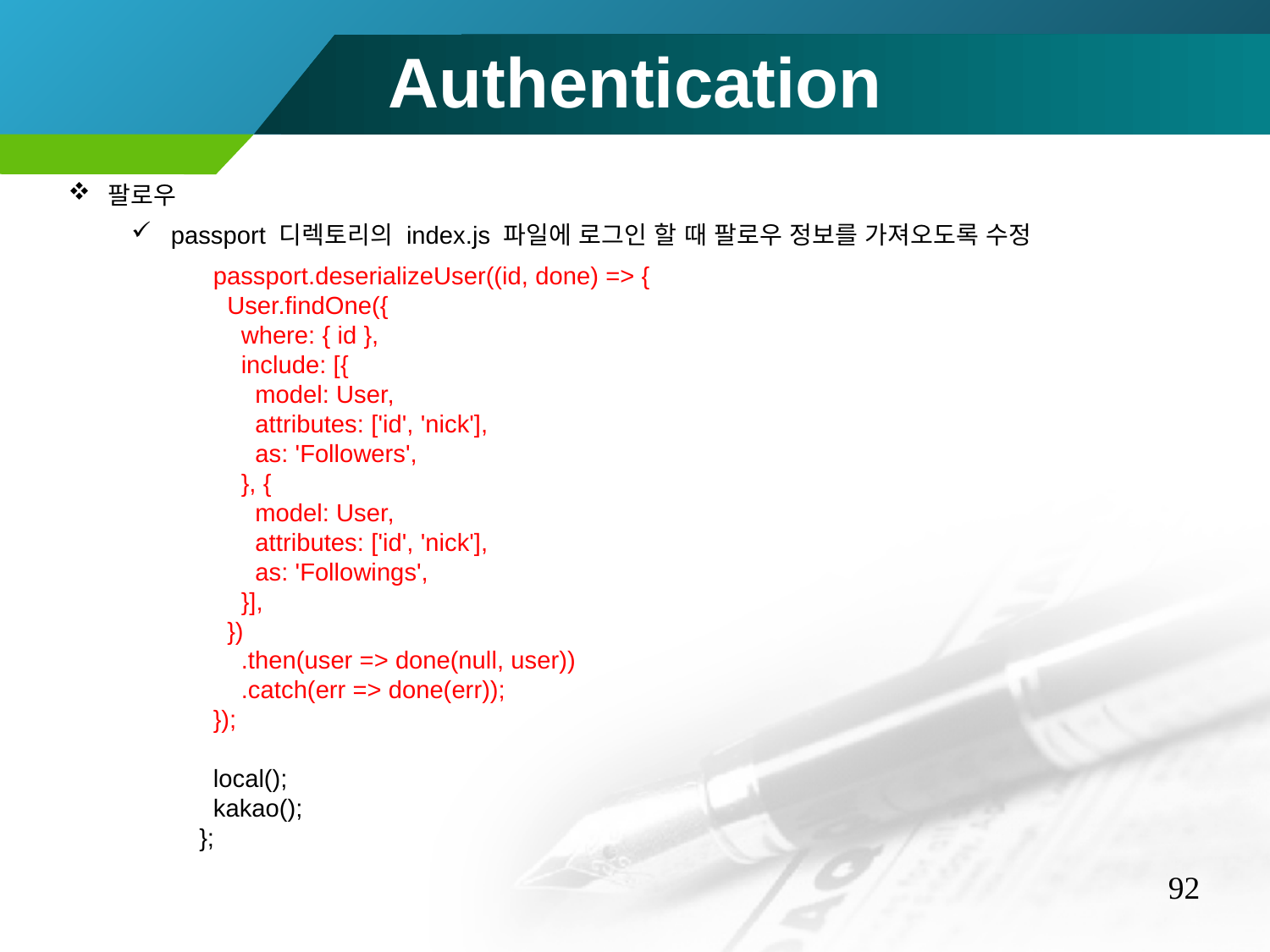

Authentication
팔로우
passport 디렉토리의 index.js 파일에 로그인 할 때 팔로우 정보를 가져오도록 수정
  passport.deserializeUser((id, done) => {
    User.findOne({
      where: { id },
      include: [{
        model: User,
        attributes: ['id', 'nick'],
        as: 'Followers',
      }, {
        model: User,
        attributes: ['id', 'nick'],
        as: 'Followings',
      }],
    })
      .then(user => done(null, user))
      .catch(err => done(err));
  });

  local();
  kakao();
};

92